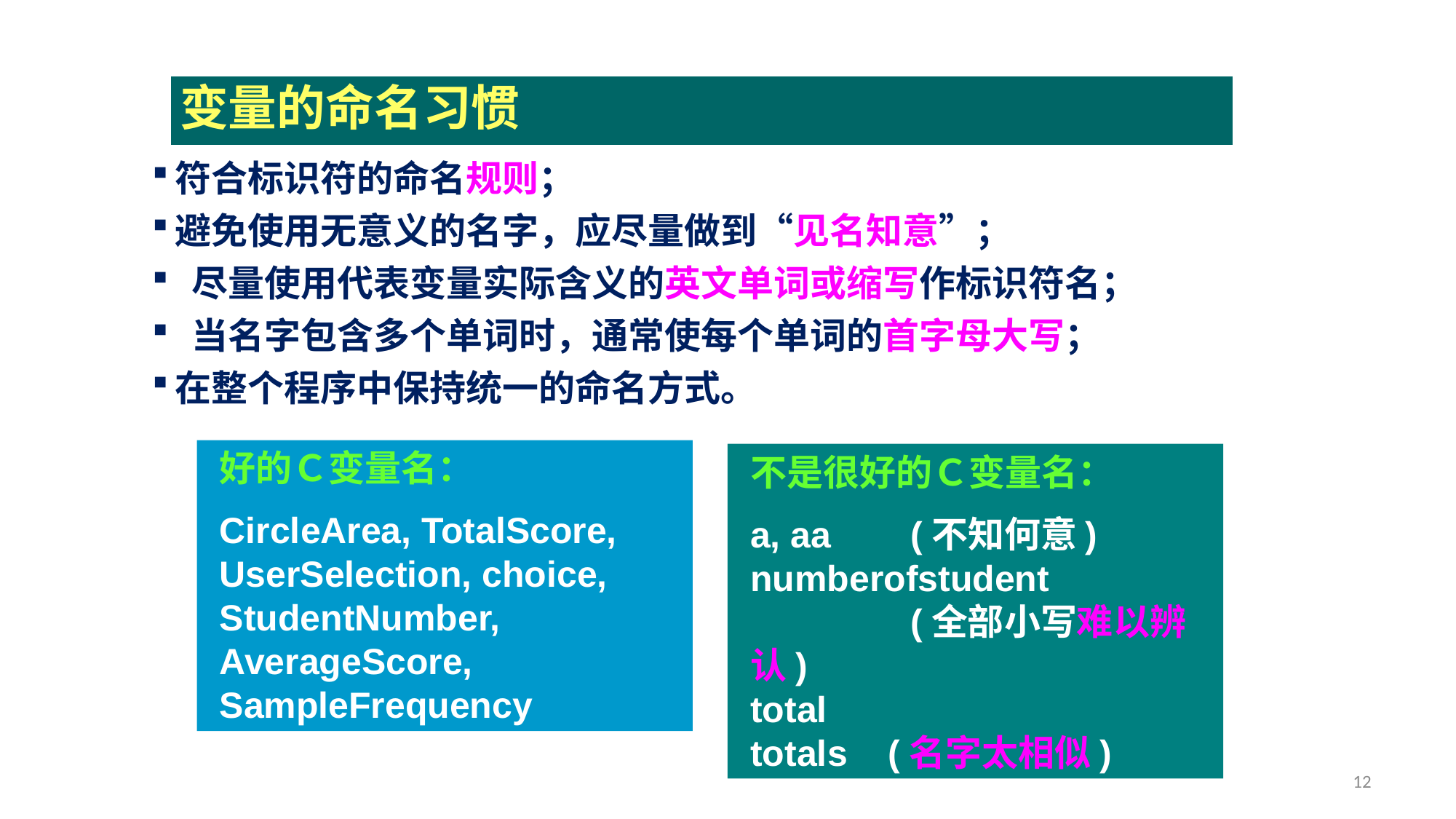

变量的命名习惯
符合标识符的命名规则；
避免使用无意义的名字，应尽量做到“见名知意”；
 尽量使用代表变量实际含义的英文单词或缩写作标识符名；
 当名字包含多个单词时，通常使每个单词的首字母大写；
在整个程序中保持统一的命名方式。
好的Ｃ变量名：
CircleArea, TotalScore, UserSelection, choice, StudentNumber, AverageScore, SampleFrequency
不是很好的Ｃ变量名：
a, aa	     (不知何意)
numberofstudent
  	     (全部小写难以辨认)
total
totals    (名字太相似)
12